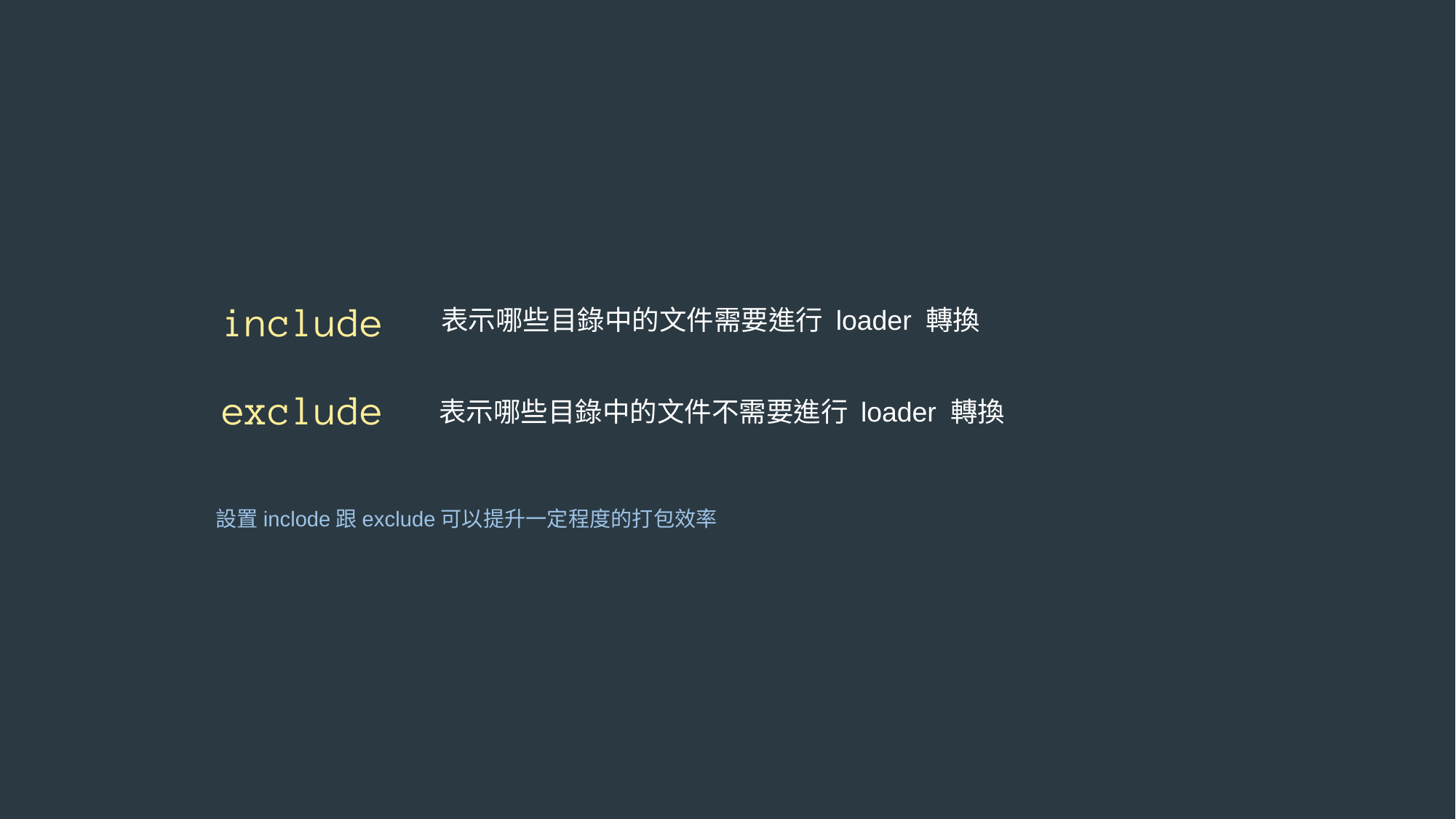

include
表示哪些目錄中的文件需要進行 loader 轉換
exclude
表示哪些目錄中的文件不需要進行 loader 轉換
設置inclode跟exclude可以提升一定程度的打包效率